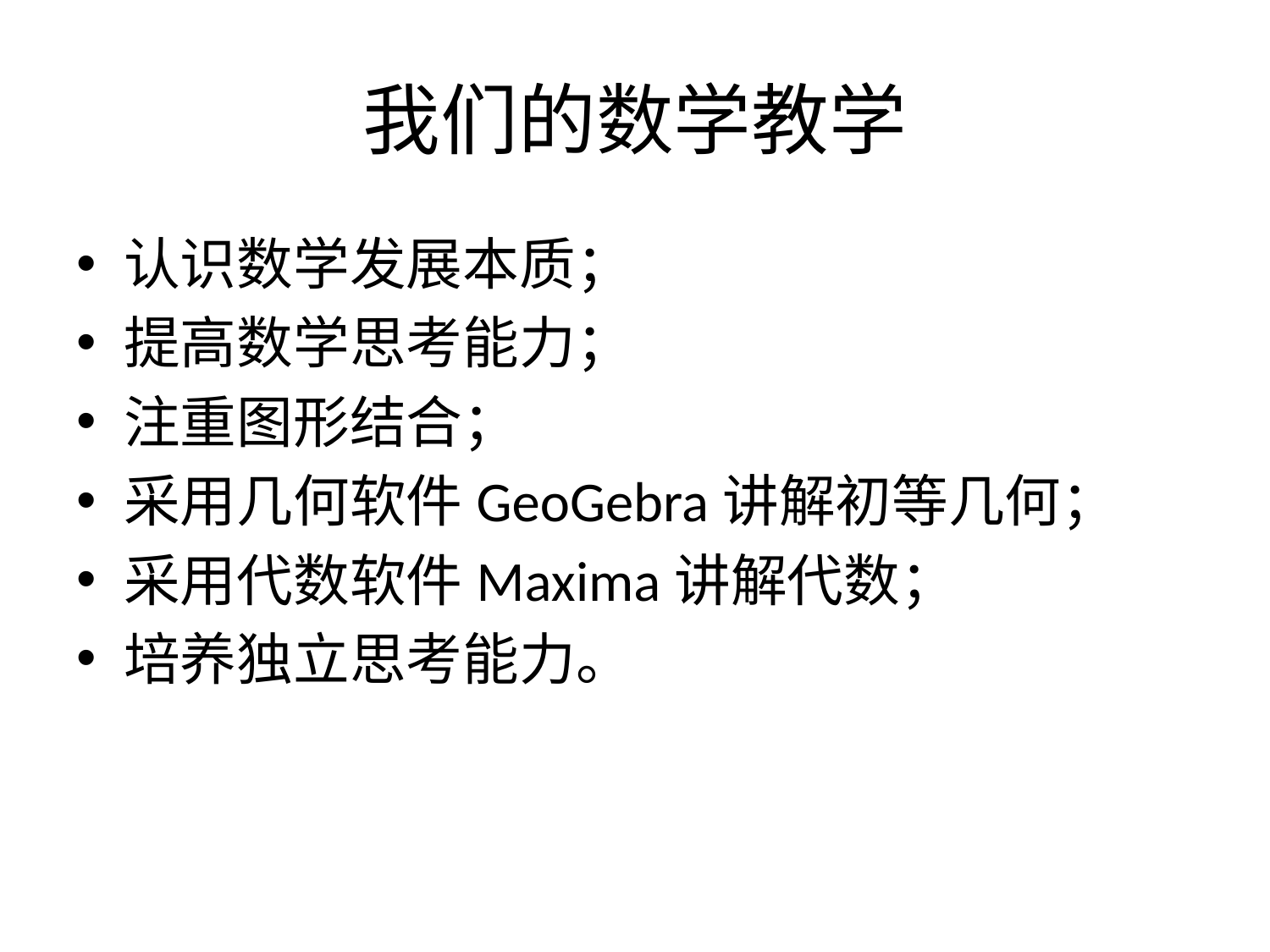

# 我们的数学教学
认识数学发展本质；
提高数学思考能力；
注重图形结合；
采用几何软件GeoGebra讲解初等几何；
采用代数软件Maxima讲解代数；
培养独立思考能力。